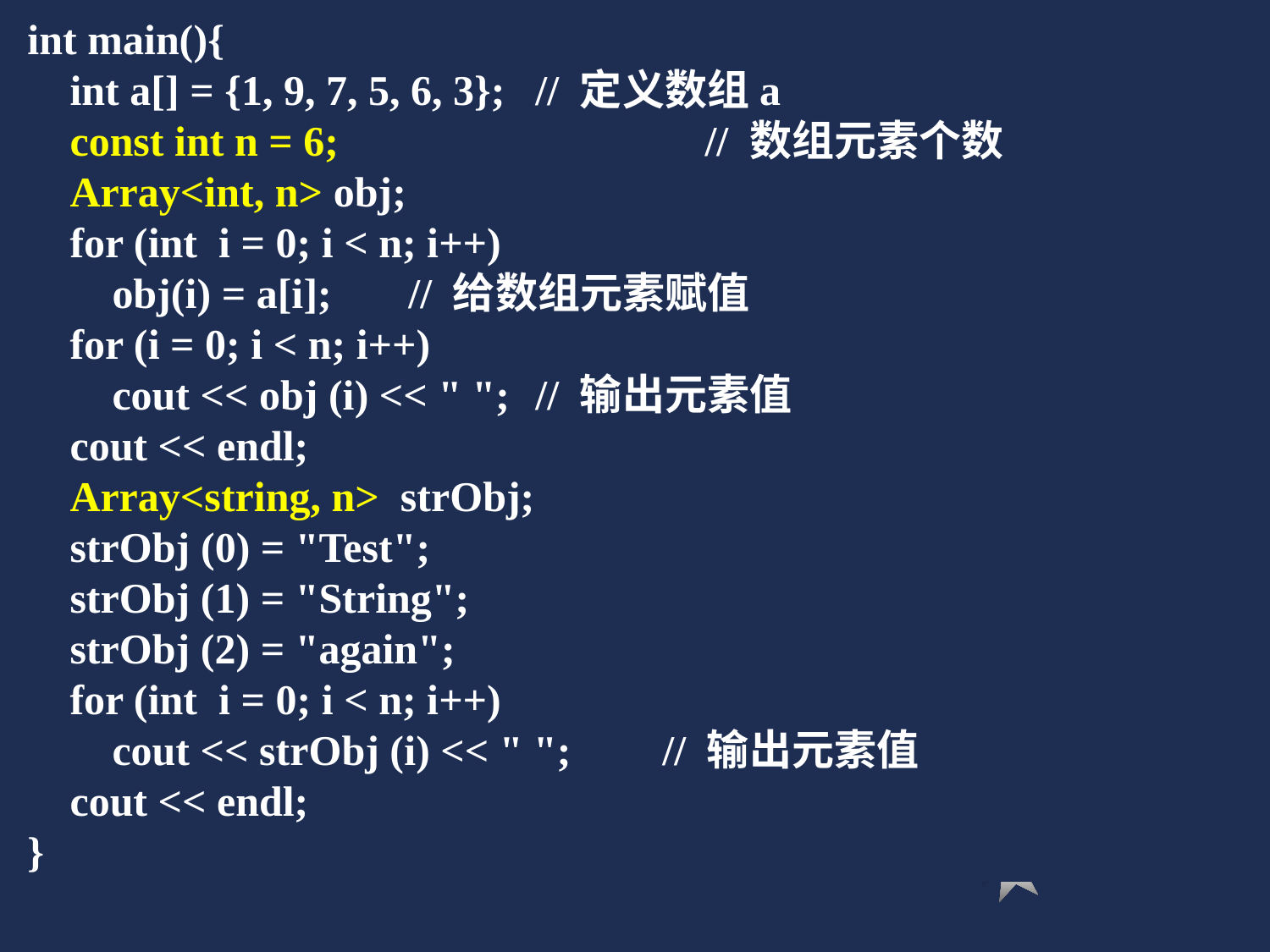

int main(){
    int a[] = {1, 9, 7, 5, 6, 3};	// 定义数组a
    const int n = 6;			    // 数组元素个数
    Array<int, n> obj;
    for (int  i = 0; i < n; i++)
        obj(i) = a[i];	// 给数组元素赋值
    for (i = 0; i < n; i++)
        cout << obj (i) << " ";	// 输出元素值
    cout << endl;
    Array<string, n>  strObj;
    strObj (0) = "Test";
    strObj (1) = "String";
    strObj (2) = "again";
    for (int  i = 0; i < n; i++)
        cout << strObj (i) << " ";	// 输出元素值
    cout << endl;
}